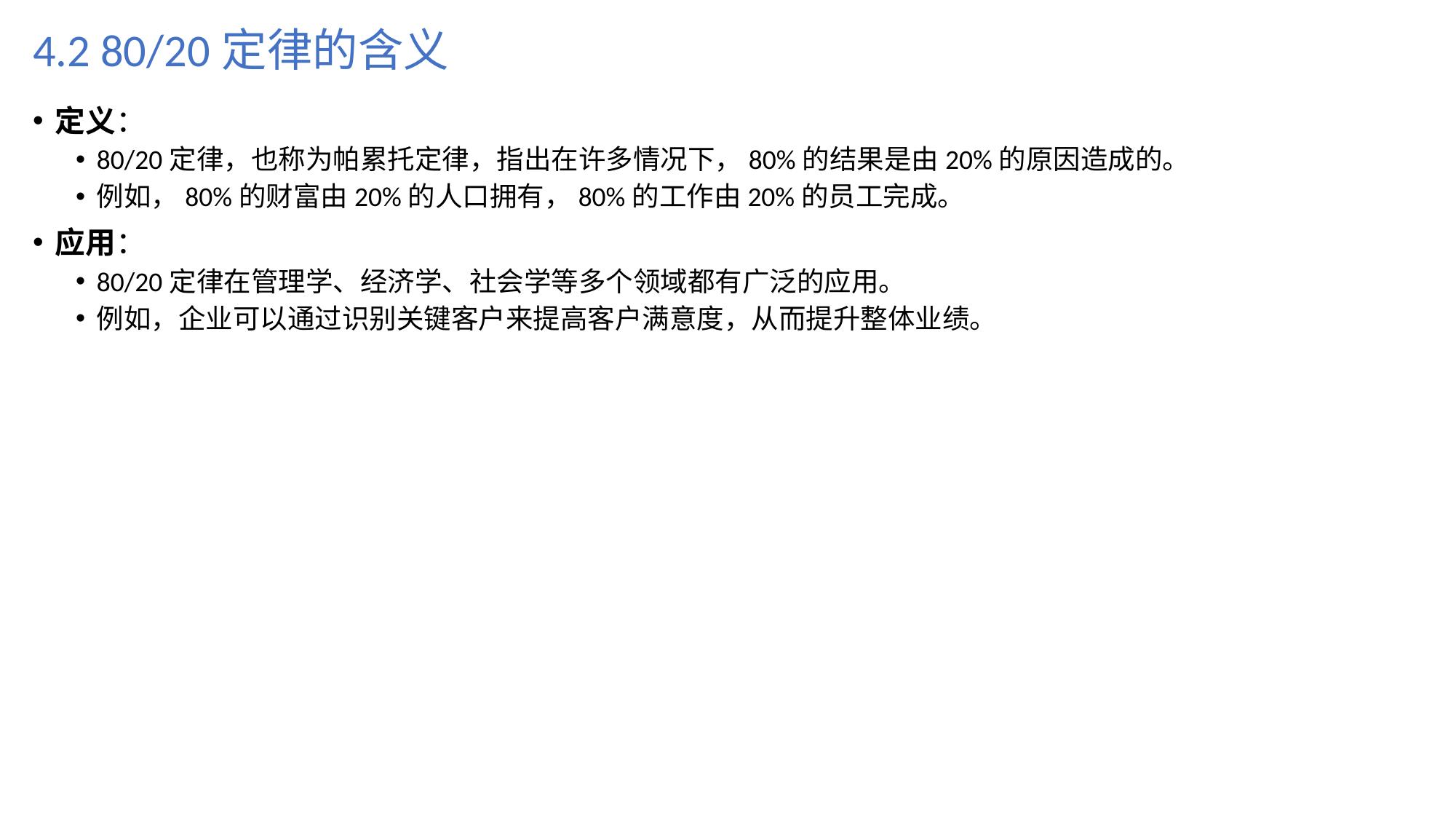

# 4.2 80/20定律的含义
定义：
80/20定律，也称为帕累托定律，指出在许多情况下，80%的结果是由20%的原因造成的。
例如，80%的财富由20%的人口拥有，80%的工作由20%的员工完成。
应用：
80/20定律在管理学、经济学、社会学等多个领域都有广泛的应用。
例如，企业可以通过识别关键客户来提高客户满意度，从而提升整体业绩。